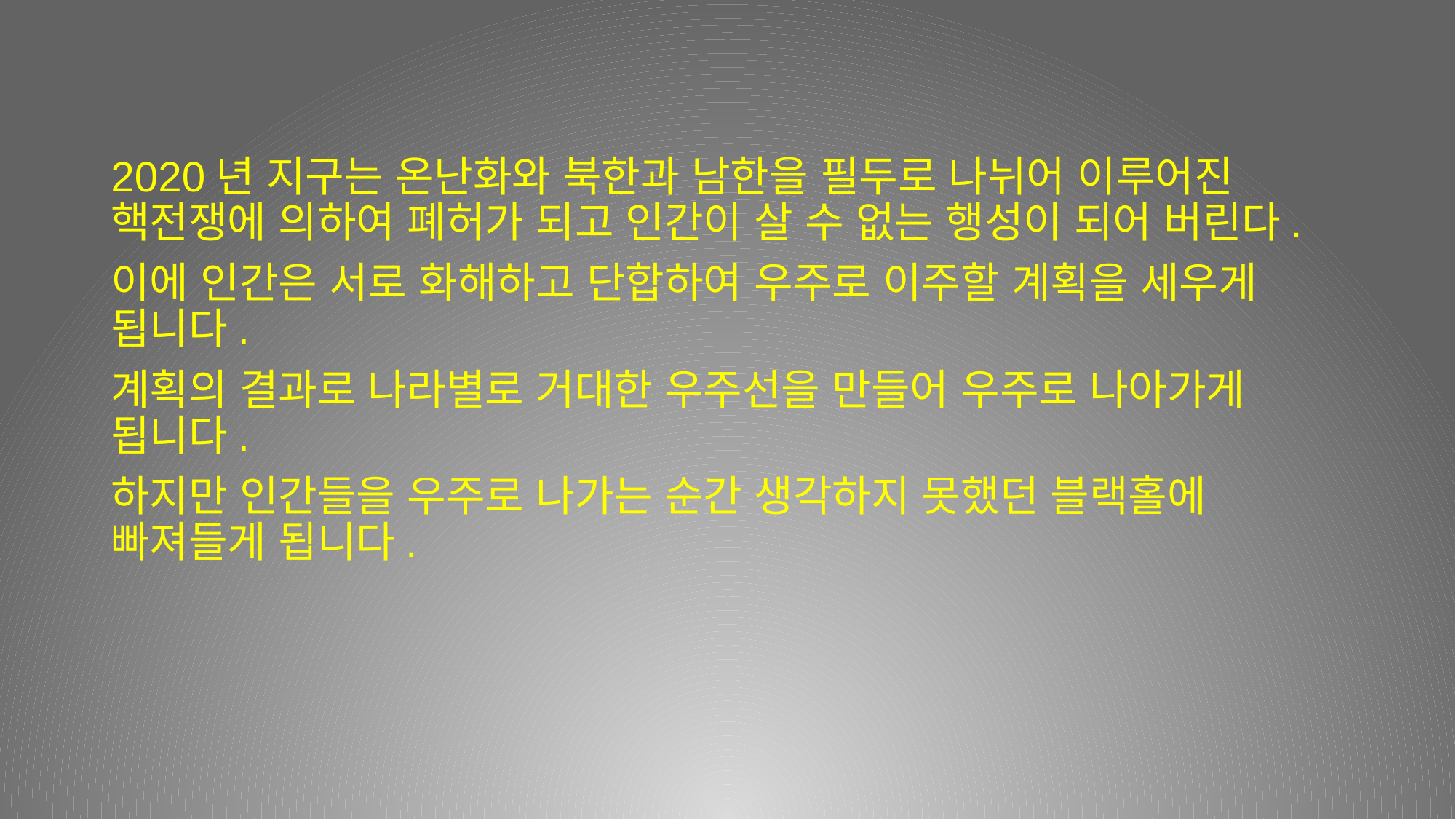

2020년 지구는 온난화와 북한과 남한을 필두로 나뉘어 이루어진 핵전쟁에 의하여 폐허가 되고 인간이 살 수 없는 행성이 되어 버린다.
이에 인간은 서로 화해하고 단합하여 우주로 이주할 계획을 세우게 됩니다.
계획의 결과로 나라별로 거대한 우주선을 만들어 우주로 나아가게 됩니다.
하지만 인간들을 우주로 나가는 순간 생각하지 못했던 블랙홀에 빠져들게 됩니다.